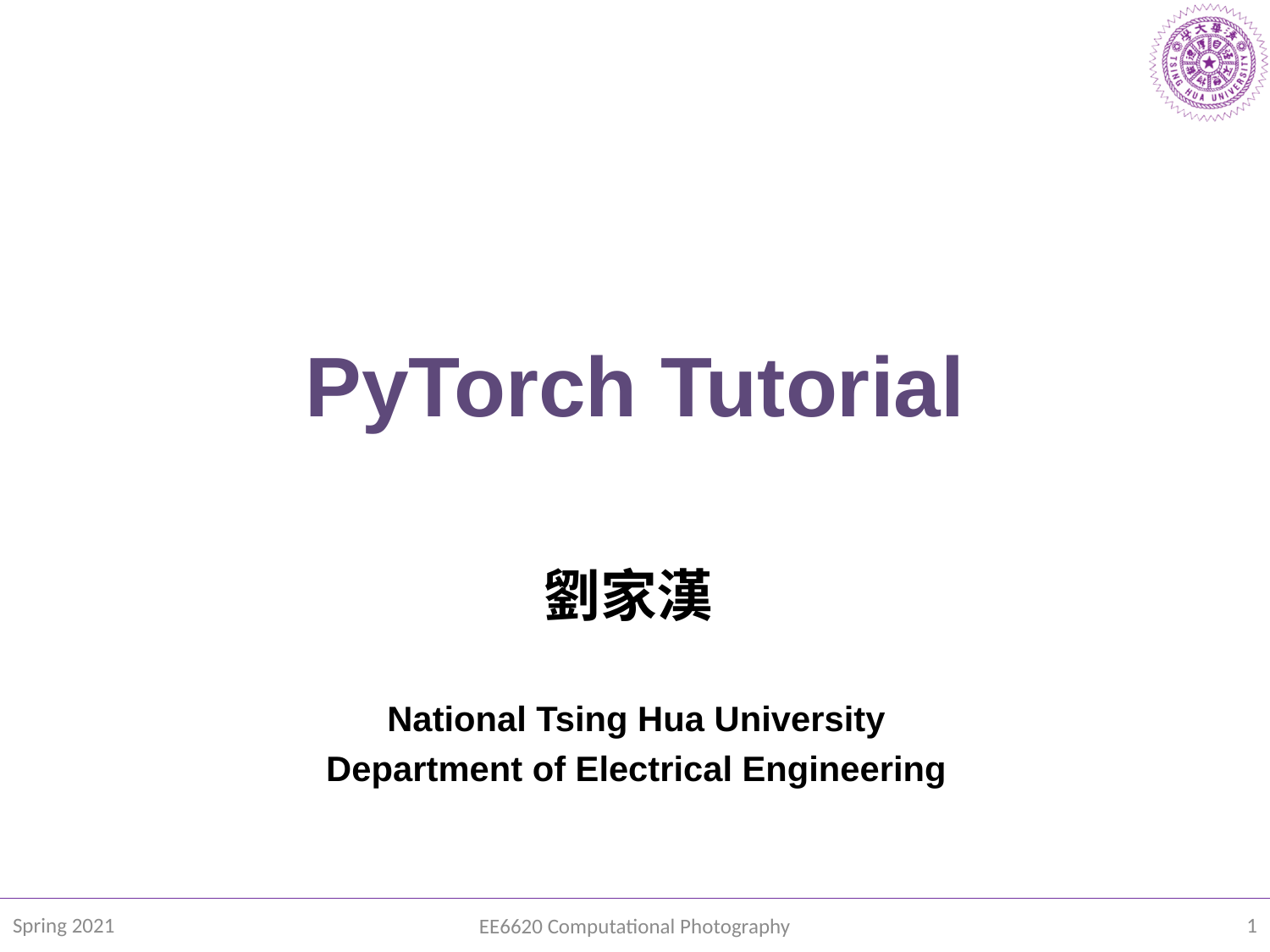

PyTorch Tutorial
劉家漢
National Tsing Hua University
Department of Electrical Engineering
Spring 2021
1
EE6620 Computational Photography